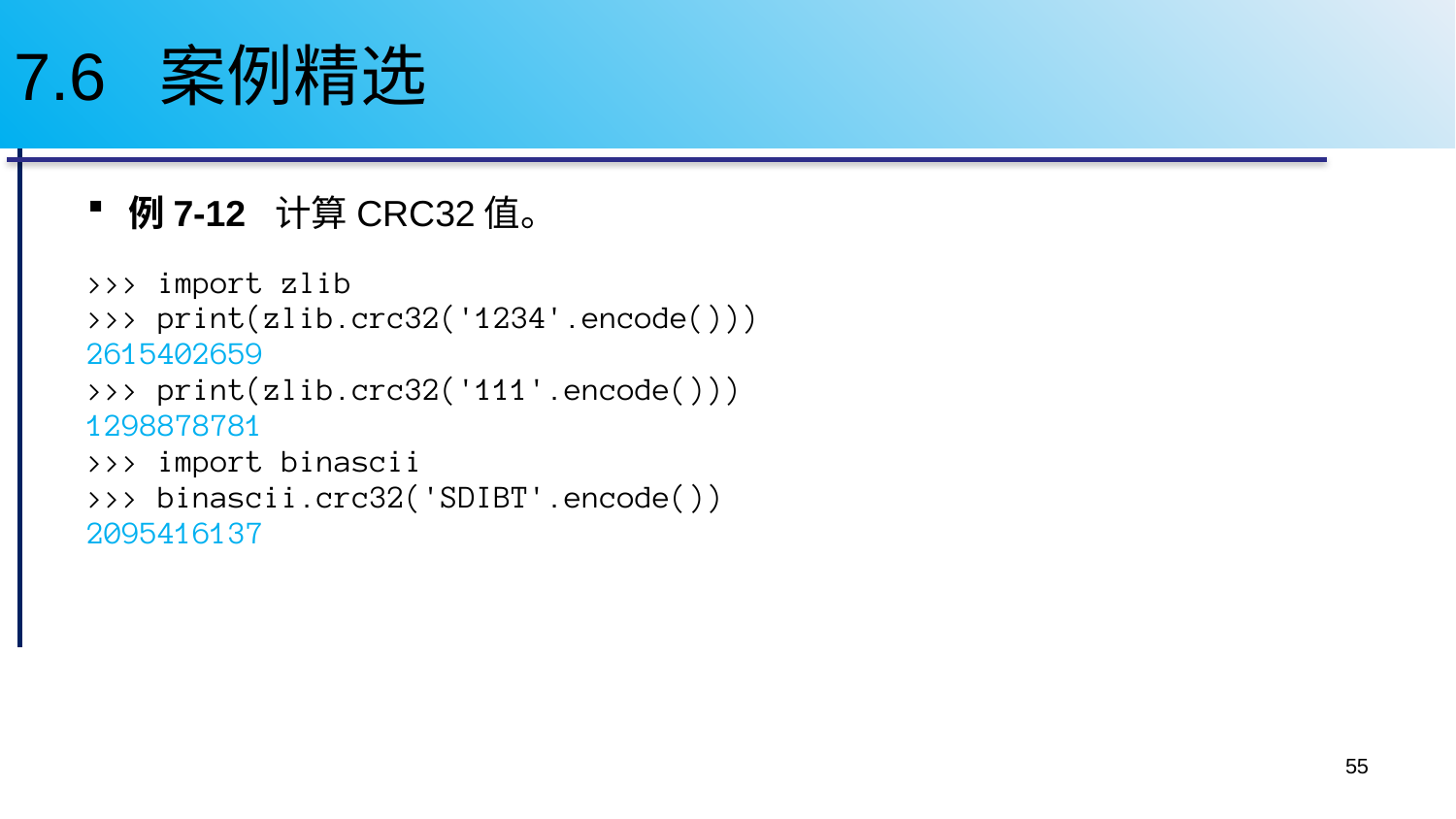

# 7.6  案例精选
例7-12  计算CRC32值。

>>> import zlib
>>> print(zlib.crc32('1234'.encode()))
2615402659
>>> print(zlib.crc32('111'.encode()))
1298878781
>>> import binascii
>>> binascii.crc32('SDIBT'.encode())
2095416137
55